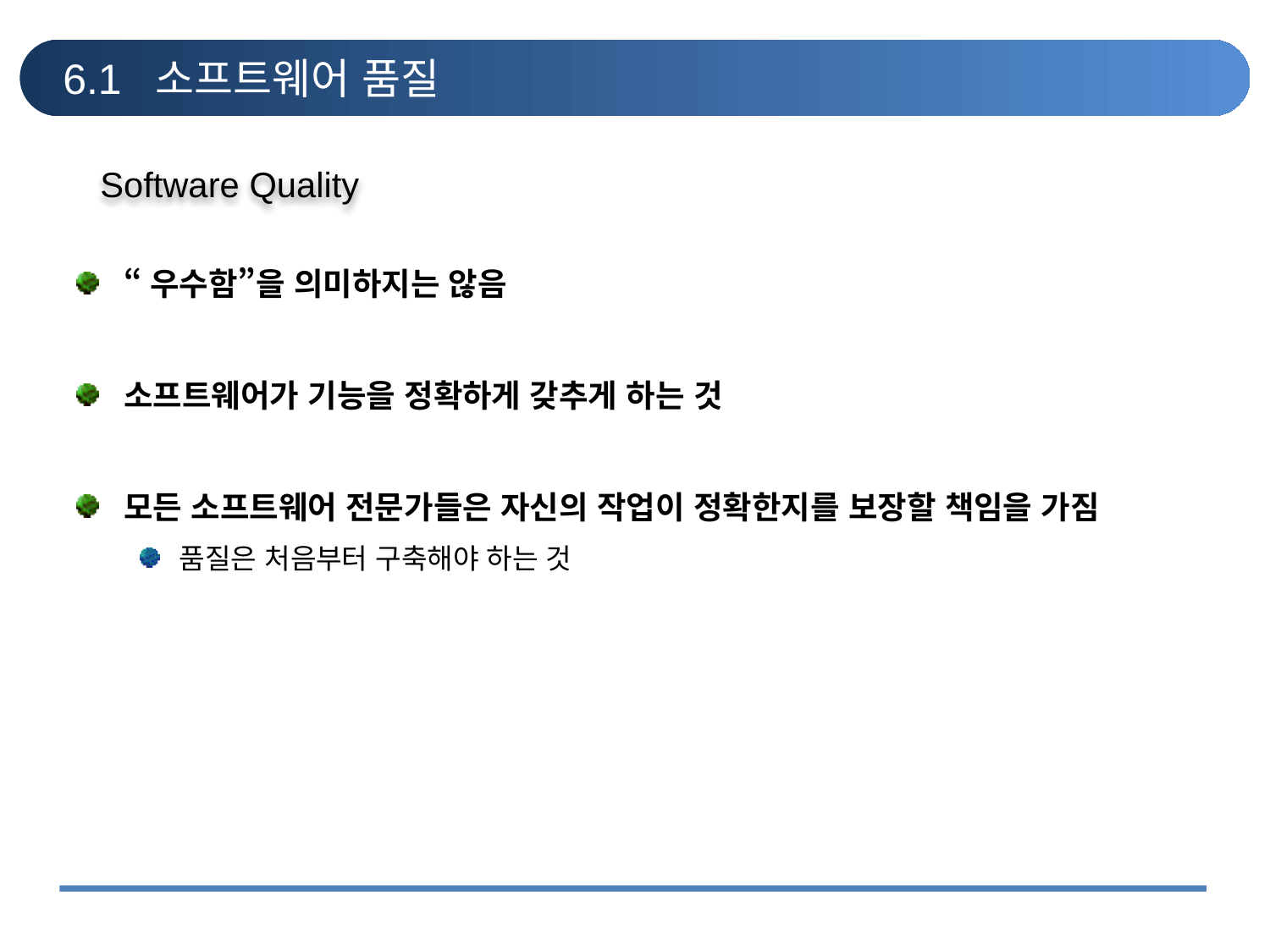

# 6.1  소프트웨어 품질
Software Quality
“우수함”을 의미하지는 않음

소프트웨어가 기능을 정확하게 갖추게 하는 것

모든 소프트웨어 전문가들은 자신의 작업이 정확한지를 보장할 책임을 가짐
품질은 처음부터 구축해야 하는 것